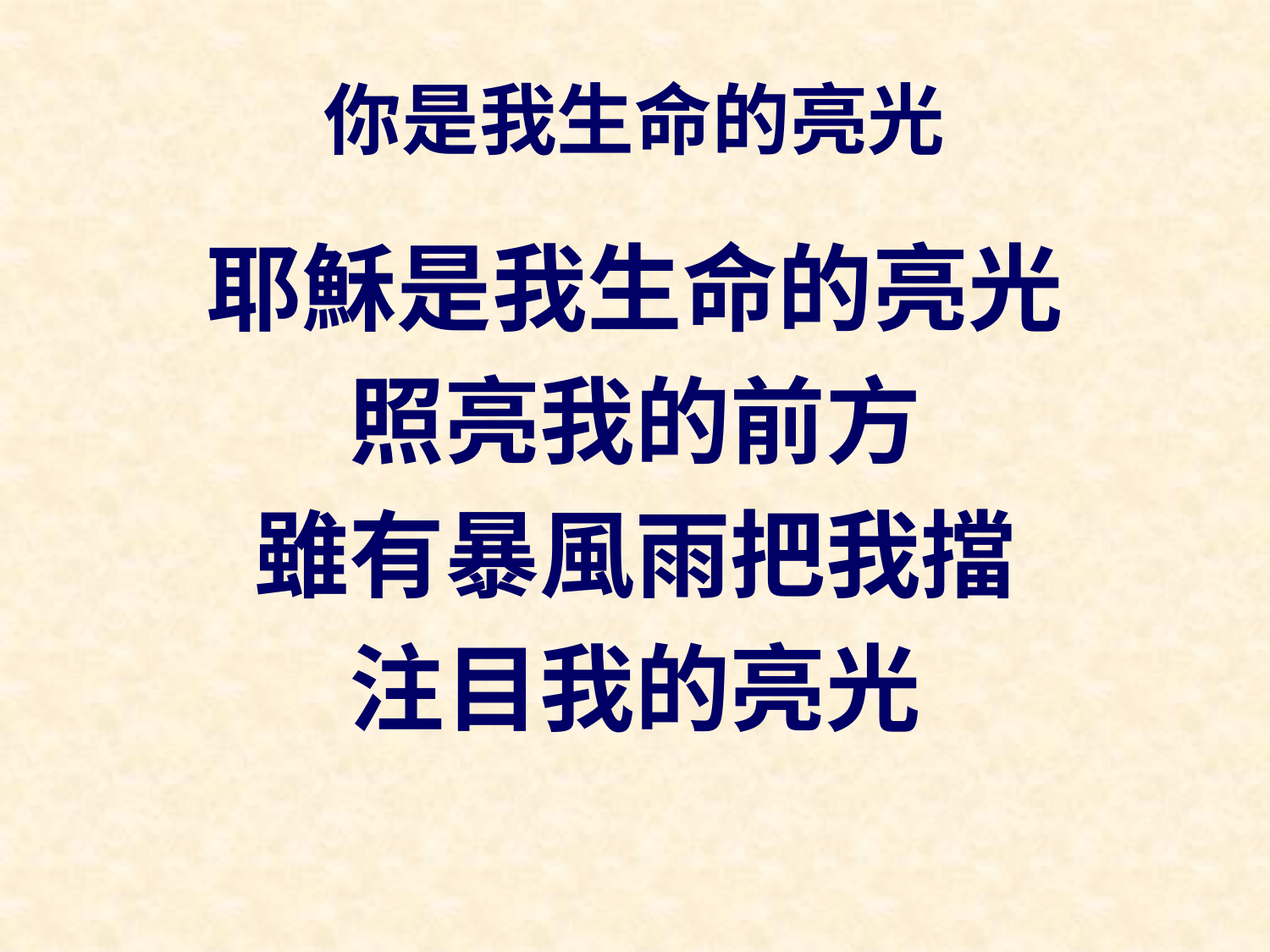

# 你是我生命的亮光
耶穌是我生命的亮光
照亮我的前方
雖有暴風雨把我擋
注目我的亮光